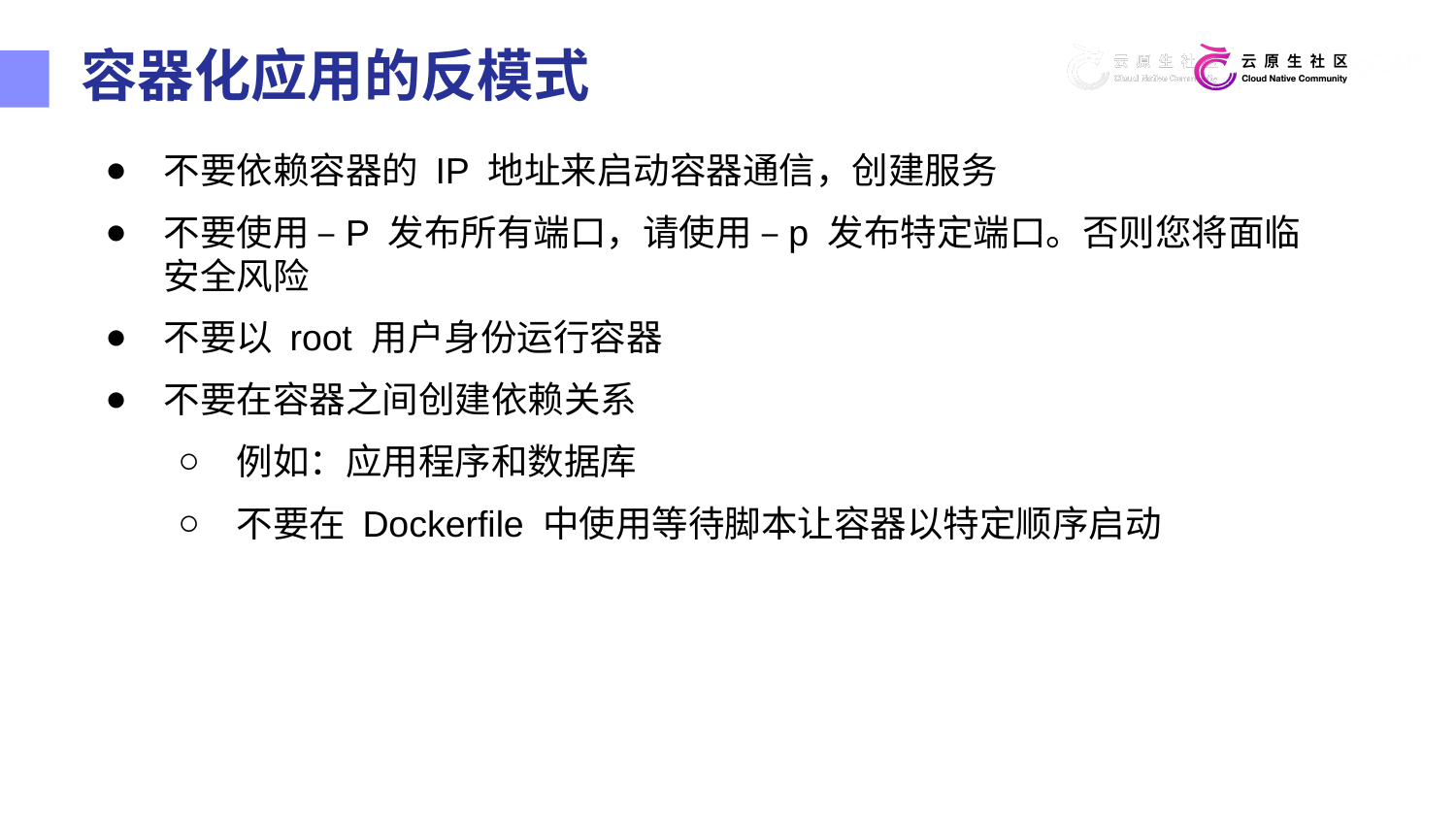

容器化应用的反模式

不要依赖容器的 IP 地址来启动容器通信，创建服务
不要使用 –P 发布所有端口，请使用 –p 发布特定端口。否则您将面临安全风险
不要以 root 用户身份运行容器
不要在容器之间创建依赖关系
例如：应用程序和数据库
不要在 Dockerfile 中使用等待脚本让容器以特定顺序启动